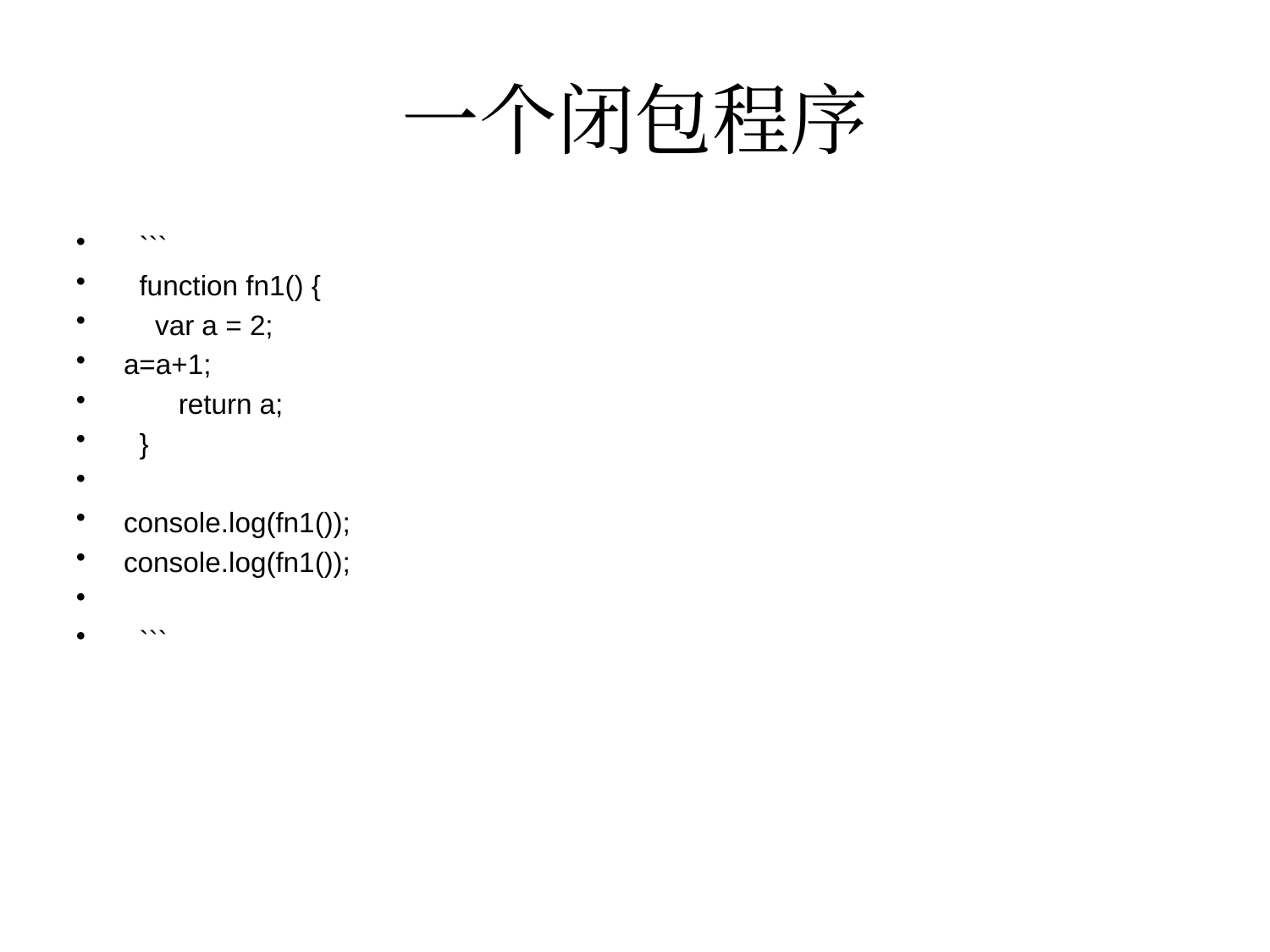

# 一个闭包程序
  ```
  function fn1() {
    var a = 2;
a=a+1;
       return a;
  }

console.log(fn1());
console.log(fn1());

  ```